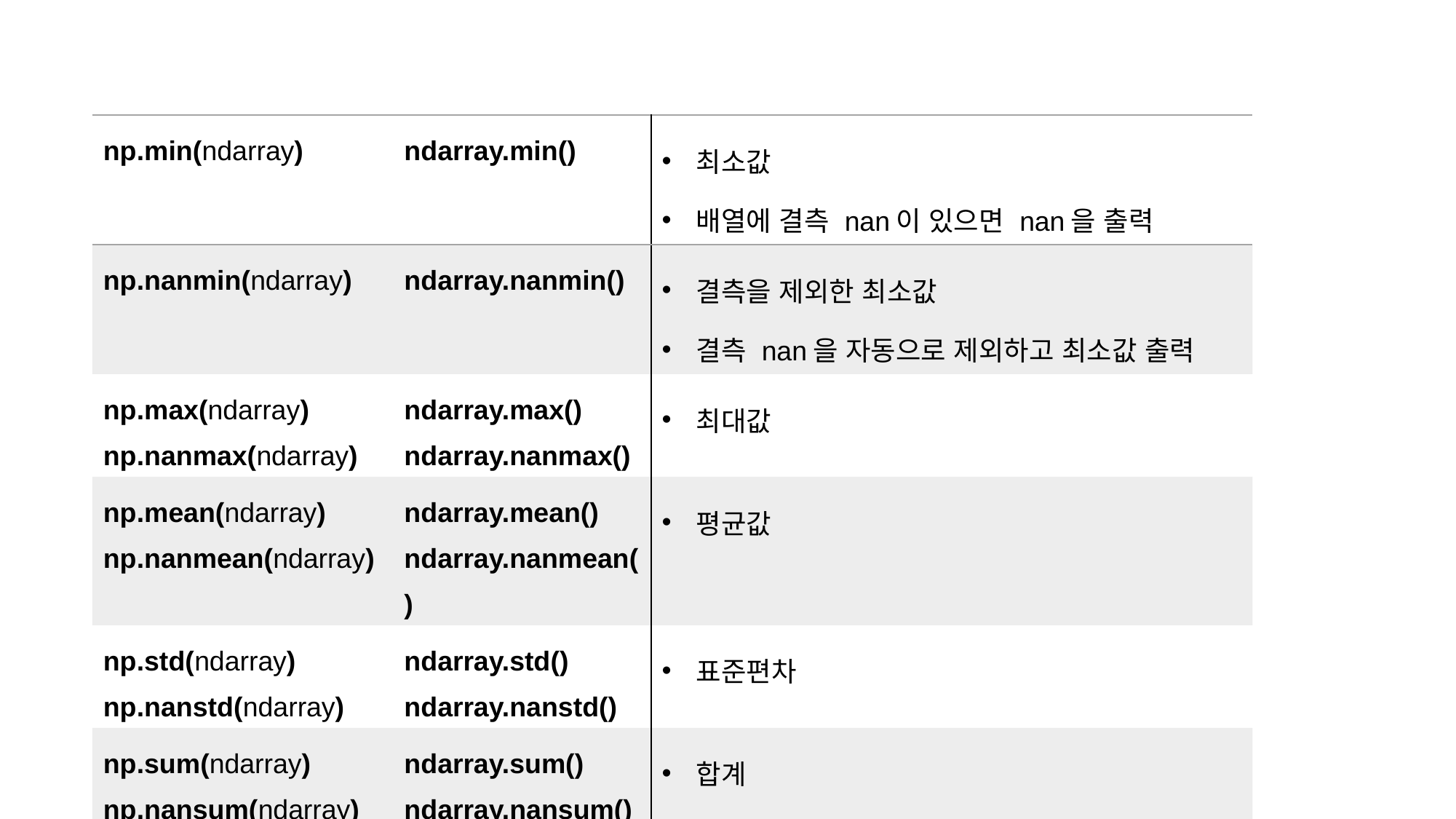

| np.min(ndarray) | ndarray.min() | 최소값 배열에 결측 nan이 있으면 nan을 출력 |
| --- | --- | --- |
| np.nanmin(ndarray) | ndarray.nanmin() | 결측을 제외한 최소값 결측 nan을 자동으로 제외하고 최소값 출력 |
| np.max(ndarray) np.nanmax(ndarray) | ndarray.max() ndarray.nanmax() | 최대값 |
| np.mean(ndarray) np.nanmean(ndarray) | ndarray.mean() ndarray.nanmean() | 평균값 |
| np.std(ndarray) np.nanstd(ndarray) | ndarray.std() ndarray.nanstd() | 표준편차 |
| np.sum(ndarray) np.nansum(ndarray) | ndarray.sum() ndarray.nansum() | 합계 |